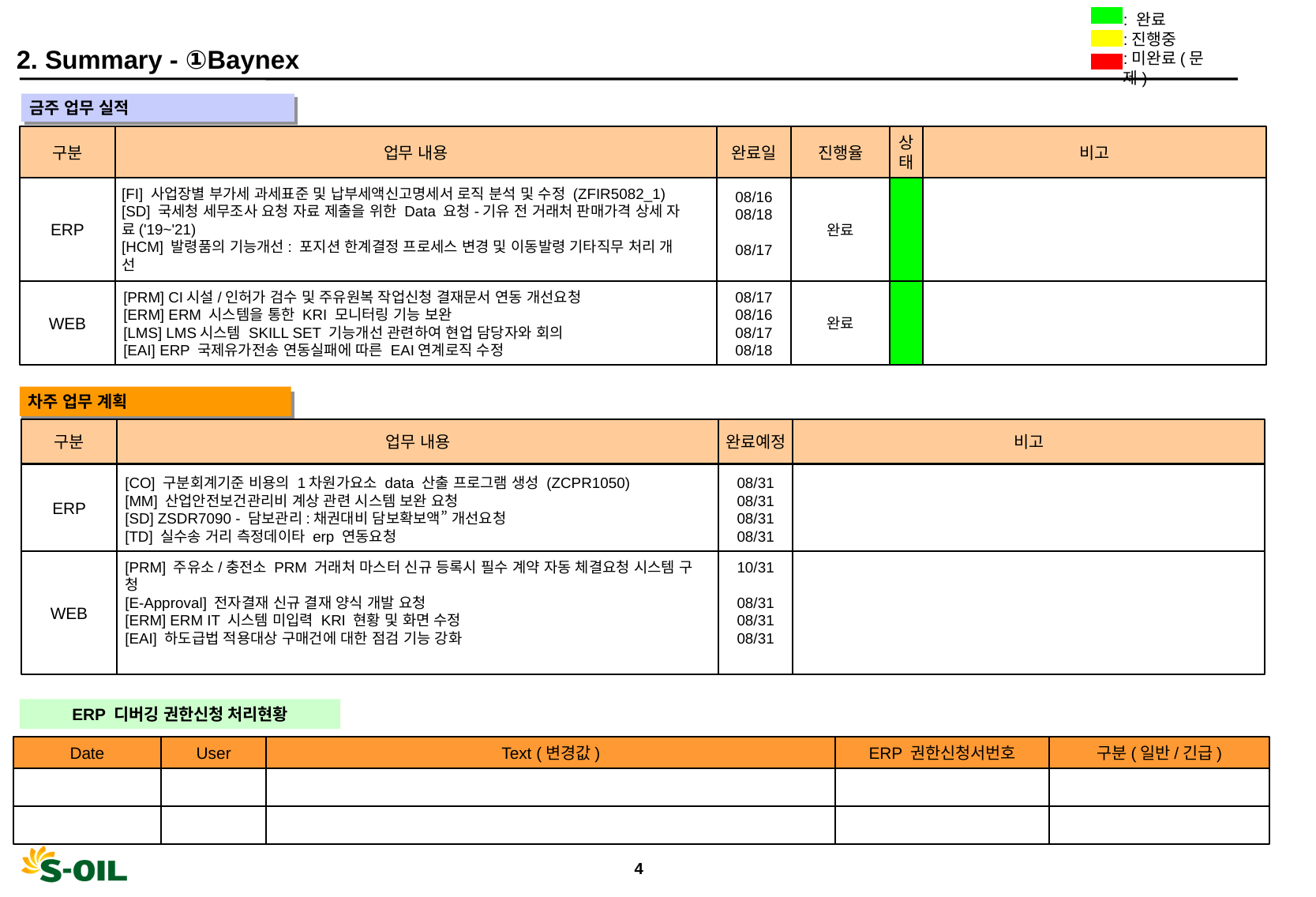

: 완료
:진행중
:미완료(문제)
2. Summary - ①Baynex

 금주 업무 실적
" "
구분
업무 내용
완료일
진행율
상
태
비고

ERP

완료

[FI] 사업장별 부가세 과세표준 및 납부세액신고명세서 로직 분석 및 수정 (ZFIR5082_1)
[SD] 국세청 세무조사 요청 자료 제출을 위한 Data 요청-기유 전 거래처 판매가격 상세 자
료('19~'21)
[HCM] 발령품의 기능개선: 포지션 한계결정 프로세스 변경 및 이동발령 기타직무 처리 개
선
08/16
08/18
08/17

WEB

완료

[PRM] CI시설/인허가 검수 및 주유원복 작업신청 결재문서 연동 개선요청
[ERM] ERM 시스템을 통한 KRI 모니터링 기능 보완
[LMS] LMS시스템 SKILL SET 기능개선 관련하여 현업 담당자와 회의
[EAI] ERP 국제유가전송 연동실패에 따른 EAI연계로직 수정
08/17
08/16
08/17
08/18

 차주 업무 계획
" "
구분
업무 내용
완료예정
비고

ERP

[CO] 구분회계기준 비용의 1차원가요소 data 산출 프로그램 생성 (ZCPR1050)
[MM] 산업안전보건관리비 계상 관련 시스템 보완 요청
[SD] ZSDR7090 - 담보관리:채권대비 담보확보액” 개선요청
[TD] 실수송 거리 측정데이타 erp 연동요청
08/31
08/31
08/31
08/31

WEB

[PRM] 주유소/충전소 PRM 거래처 마스터 신규 등록시 필수 계약 자동 체결요청 시스템 구
청
[E-Approval] 전자결재 신규 결재 양식 개발 요청
[ERM] ERM IT 시스템 미입력 KRI 현황 및 화면 수정
[EAI] 하도급법 적용대상 구매건에 대한 점검 기능 강화
10/31
08/31
08/31
08/31

ERP 디버깅 권한신청 처리현황
Date
User
Text (변경값)
ERP 권한신청서번호
구분(일반/긴급)